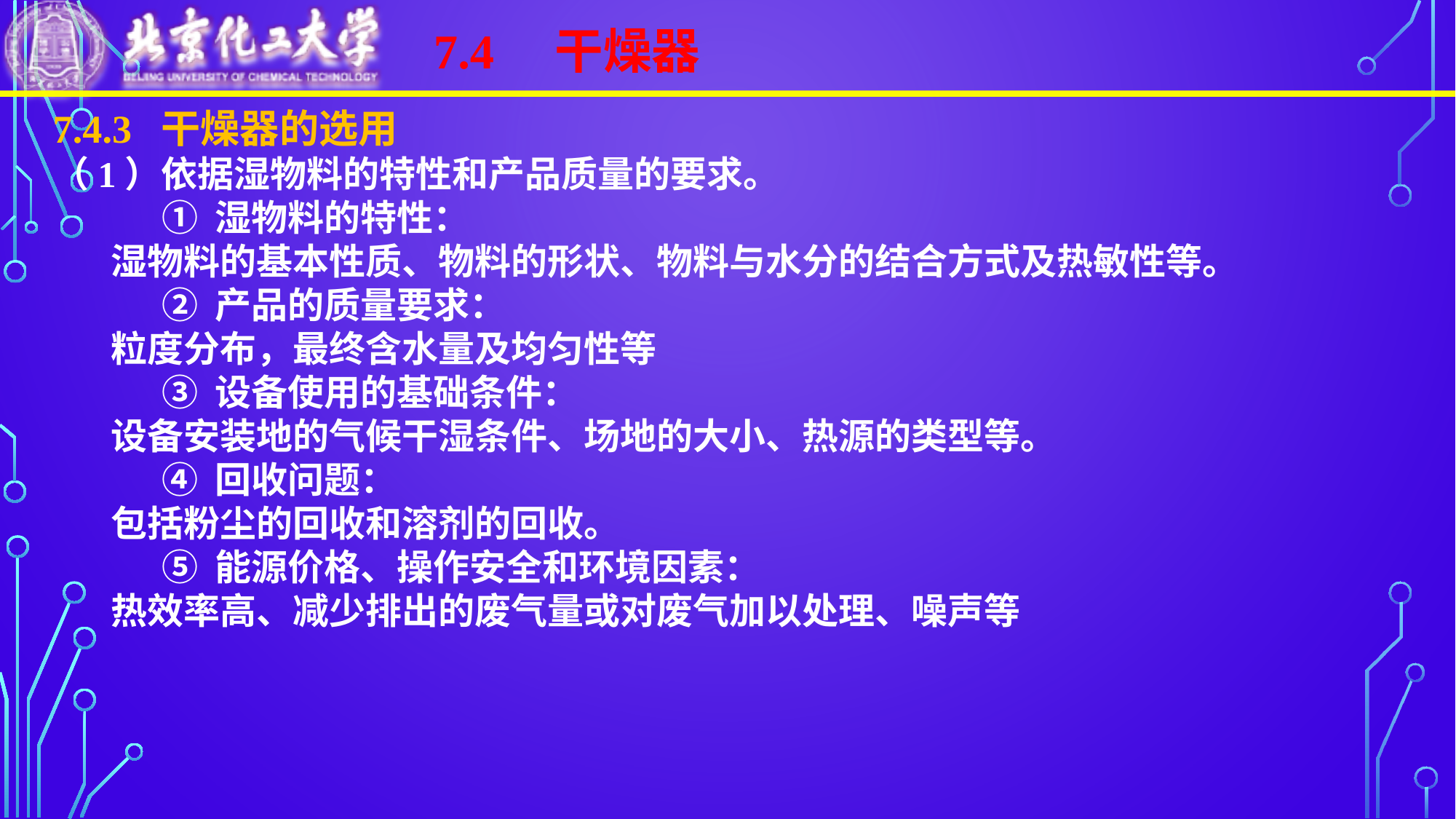

7.4    干燥器
7.4.3  干燥器的选用
（1）依据湿物料的特性和产品质量的要求。
	① 湿物料的特性：
      湿物料的基本性质、物料的形状、物料与水分的结合方式及热敏性等。
	② 产品的质量要求：
      粒度分布，最终含水量及均匀性等
	③ 设备使用的基础条件：
      设备安装地的气候干湿条件、场地的大小、热源的类型等。
	④ 回收问题：
      包括粉尘的回收和溶剂的回收。
	⑤ 能源价格、操作安全和环境因素：
      热效率高、减少排出的废气量或对废气加以处理、噪声等